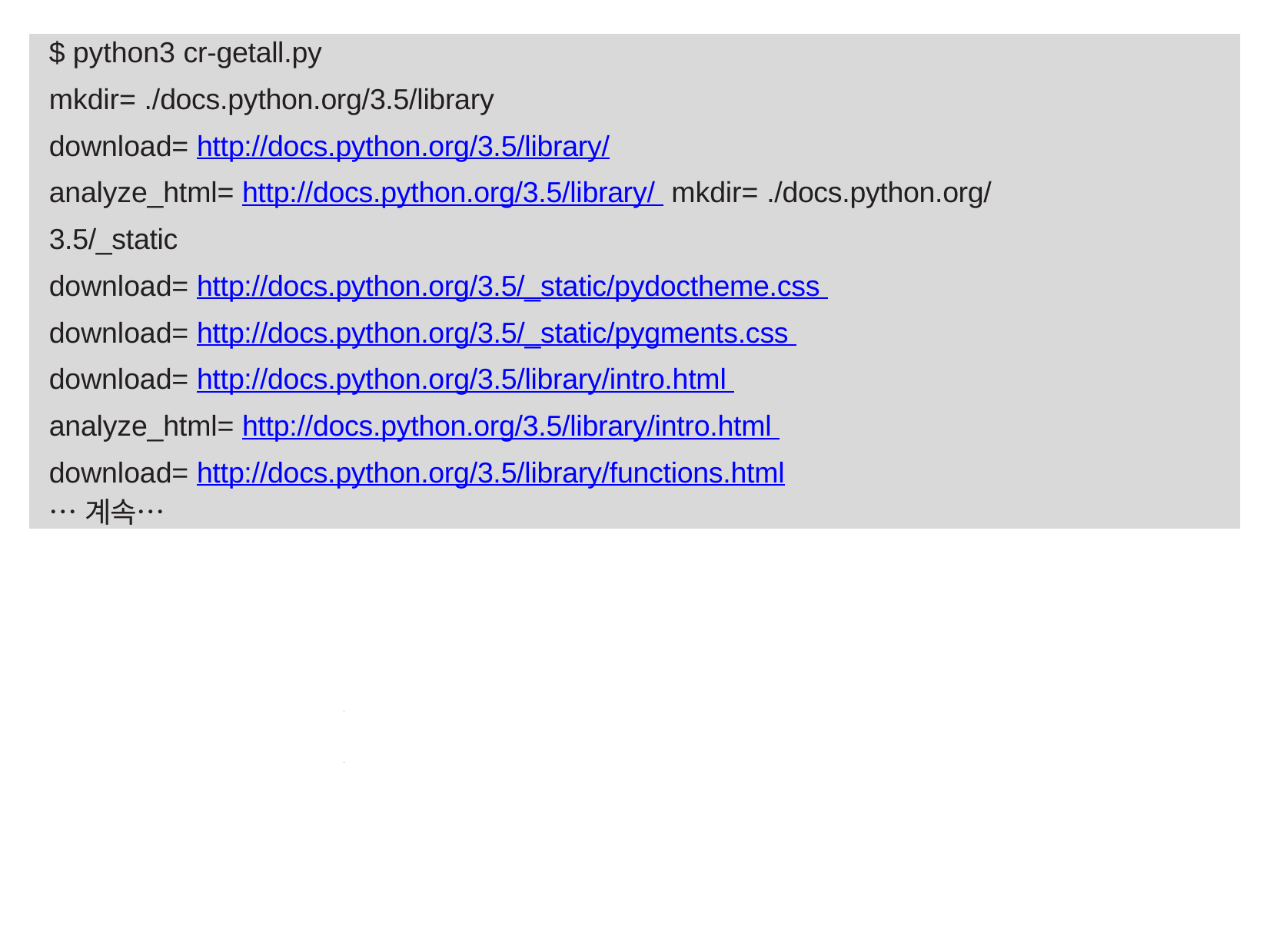

$ python3 cr-getall.py
mkdir= ./docs.python.org/3.5/library
download= http://docs.python.org/3.5/library/
analyze_html= http://docs.python.org/3.5/library/  mkdir= ./docs.python.org/3.5/_static
download= http://docs.python.org/3.5/_static/pydoctheme.css
download= http://docs.python.org/3.5/_static/pygments.css
download= http://docs.python.org/3.5/library/intro.html
analyze_html= http://docs.python.org/3.5/library/intro.html
download= http://docs.python.org/3.5/library/functions.html
…계속…